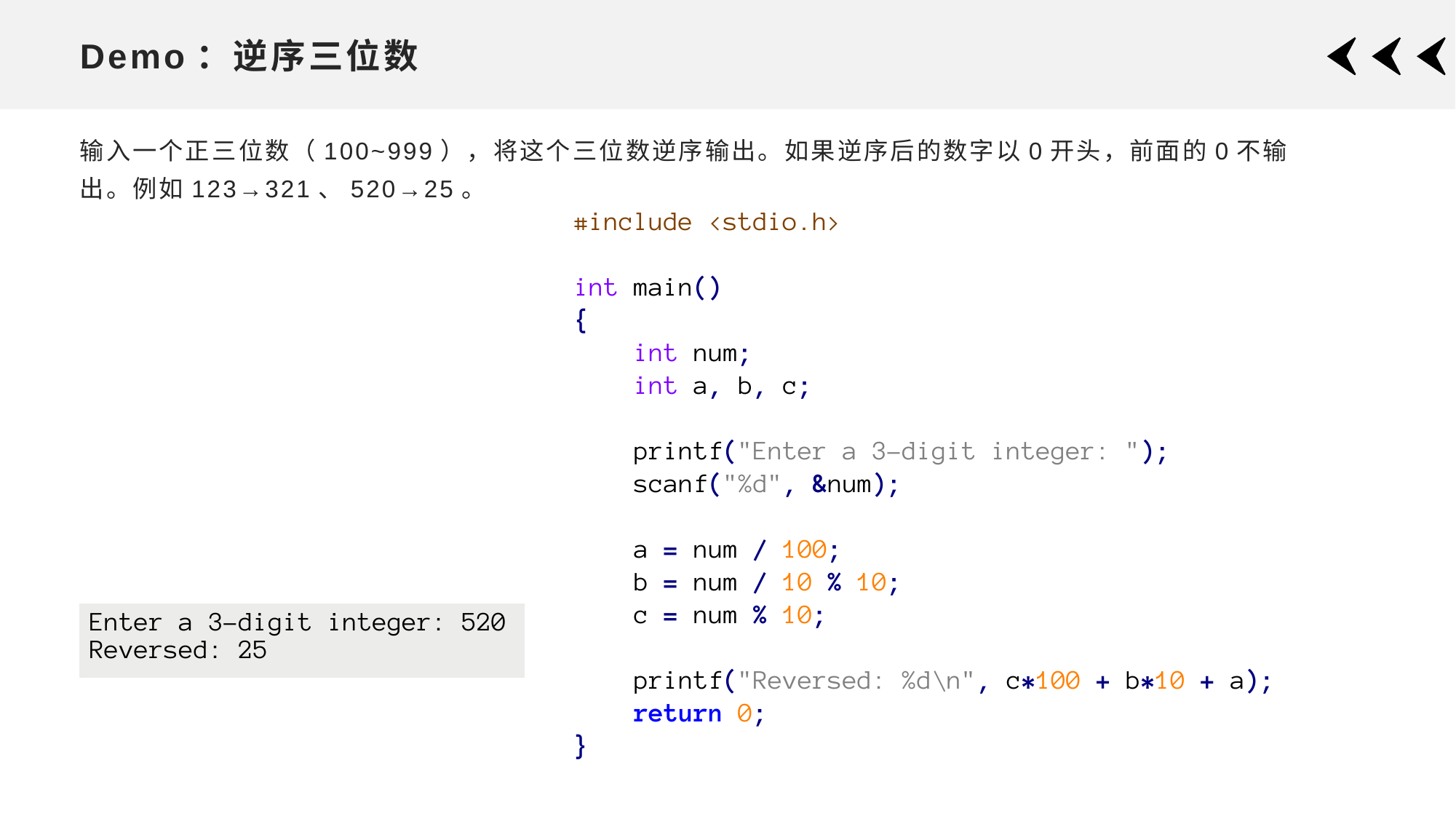

# Demo：逆序三位数
输入一个正三位数（100~999），将这个三位数逆序输出。如果逆序后的数字以0开头，前面的0不输出。例如123→321、520→25。
#include <stdio.h>

int main()
{
    int num;
    int a, b, c;

    printf("Enter a 3-digit integer: ");
    scanf("%d", &num);

    a = num / 100;
    b = num / 10 % 10;
    c = num % 10;

    printf("Reversed: %d\n", c*100 + b*10 + a);
    return 0;
}
| Enter a 3-digit integer: 520 Reversed: 25 |
| --- |